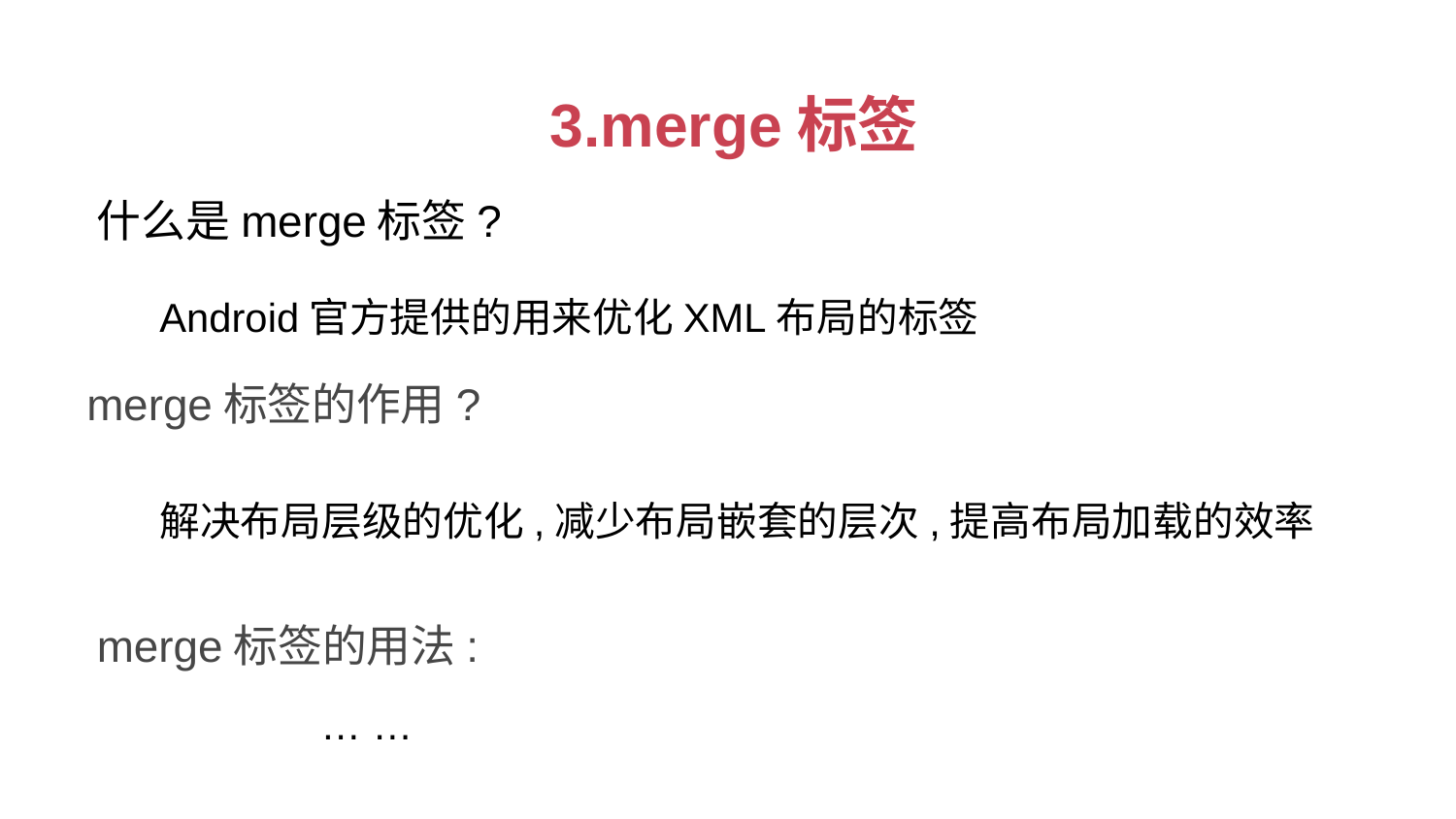

3.merge标签
什么是merge标签?
Android官方提供的用来优化XML布局的标签
merge标签的作用?
解决布局层级的优化,减少布局嵌套的层次,提高布局加载的效率
merge标签的用法:
     … …